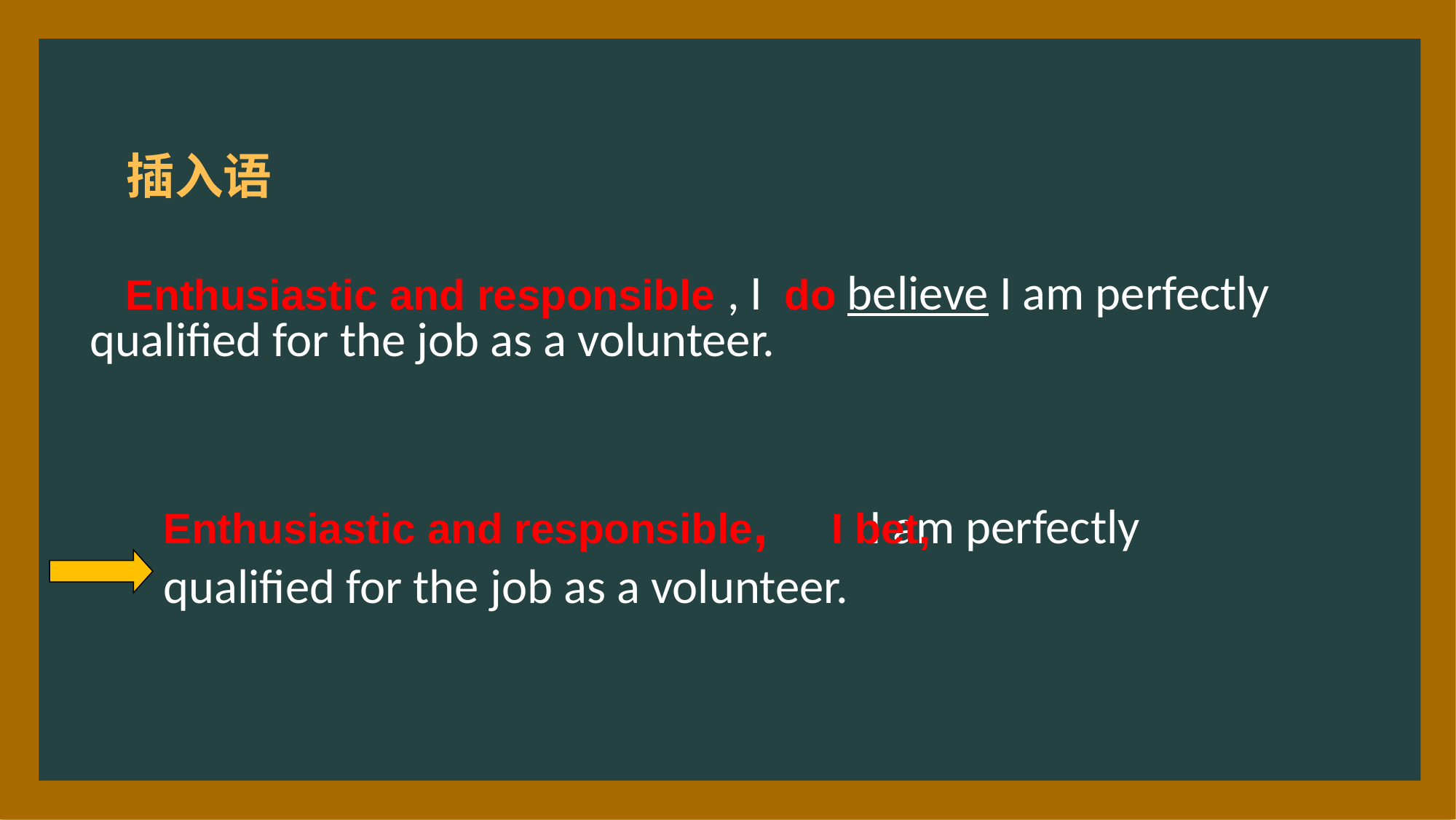

插入语
        Enthusiastic and responsible , I  do believe I am perfectly qualified for the job as a volunteer.
Enthusiastic and responsible,       I am perfectly qualified for the job as a volunteer.
I bet,